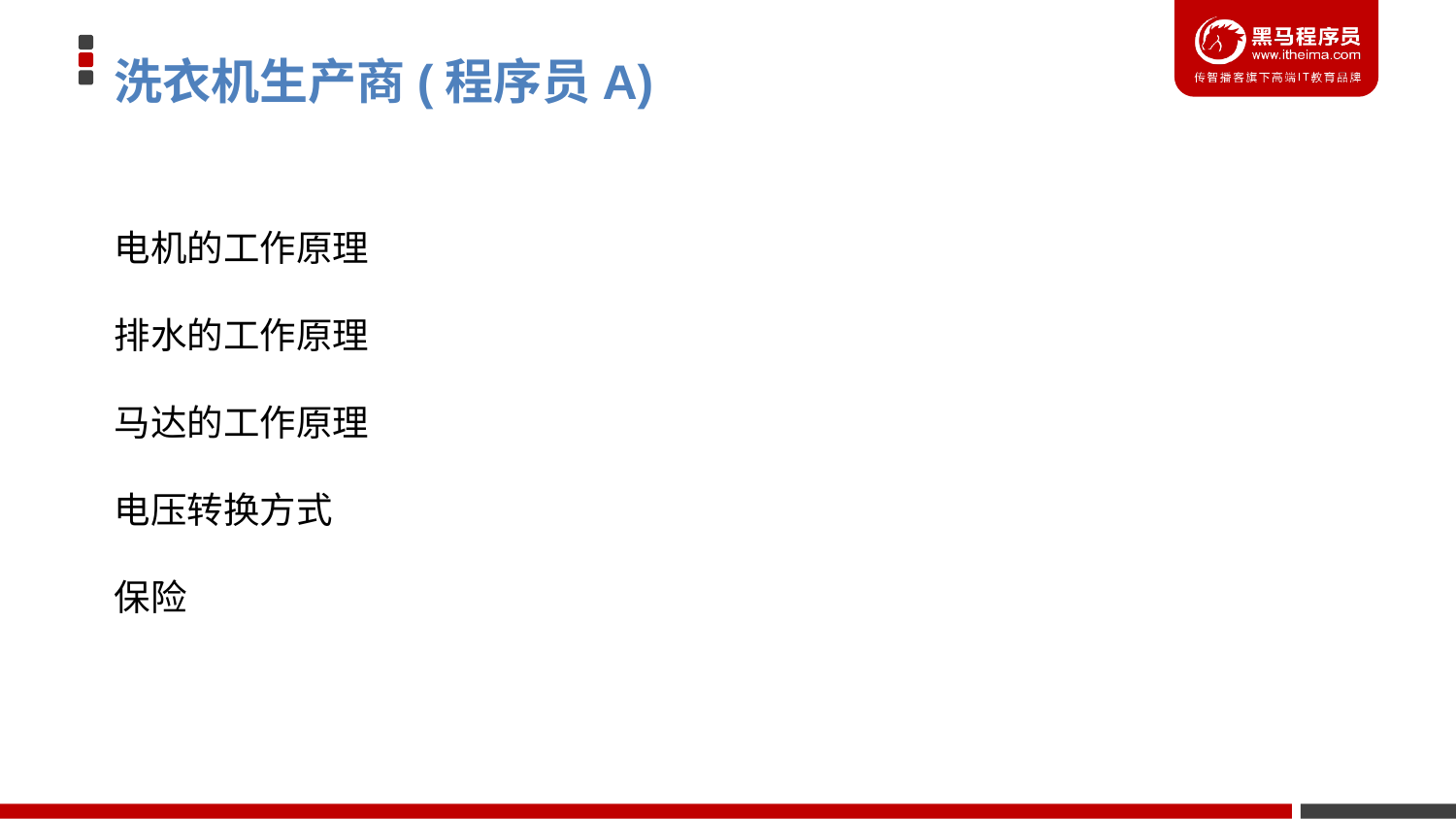

# 洗衣机生产商(程序员A)
电机的工作原理

排水的工作原理

马达的工作原理

电压转换方式

保险